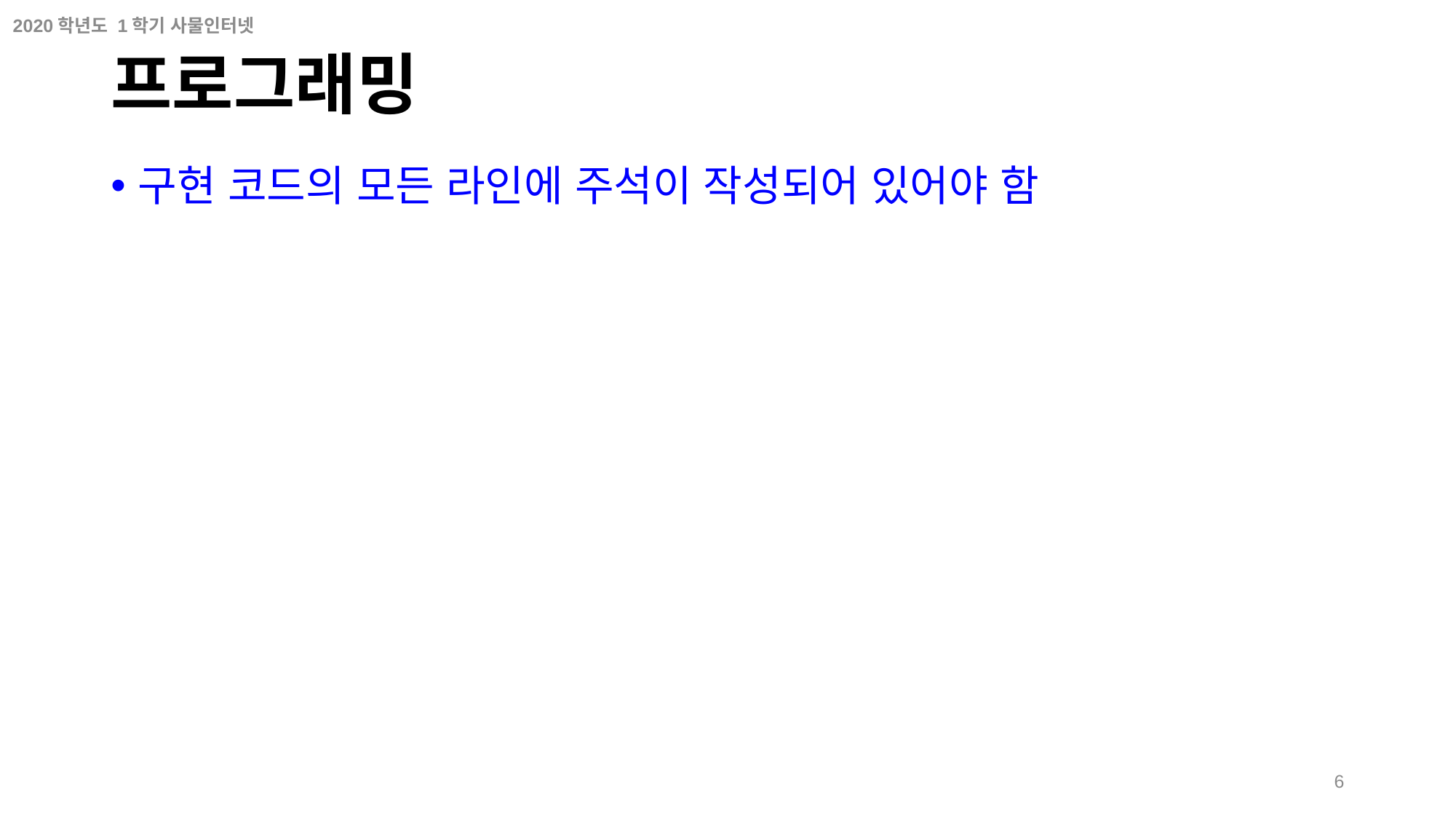

# 프로그래밍
구현 코드의 모든 라인에 주석이 작성되어 있어야 함
6